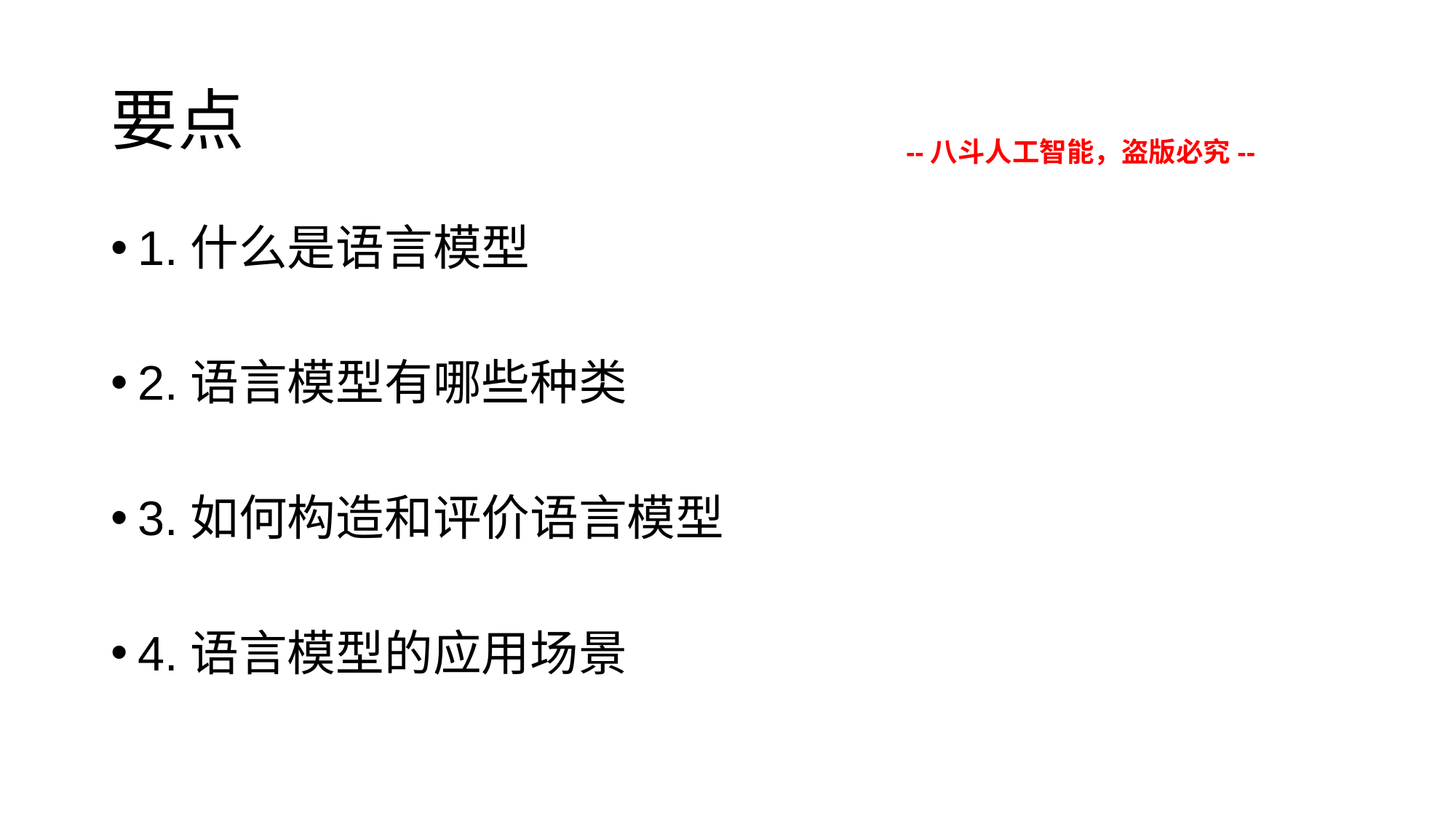

# 要点
--八斗人工智能，盗版必究--
1.什么是语言模型

2.语言模型有哪些种类

3.如何构造和评价语言模型

4.语言模型的应用场景